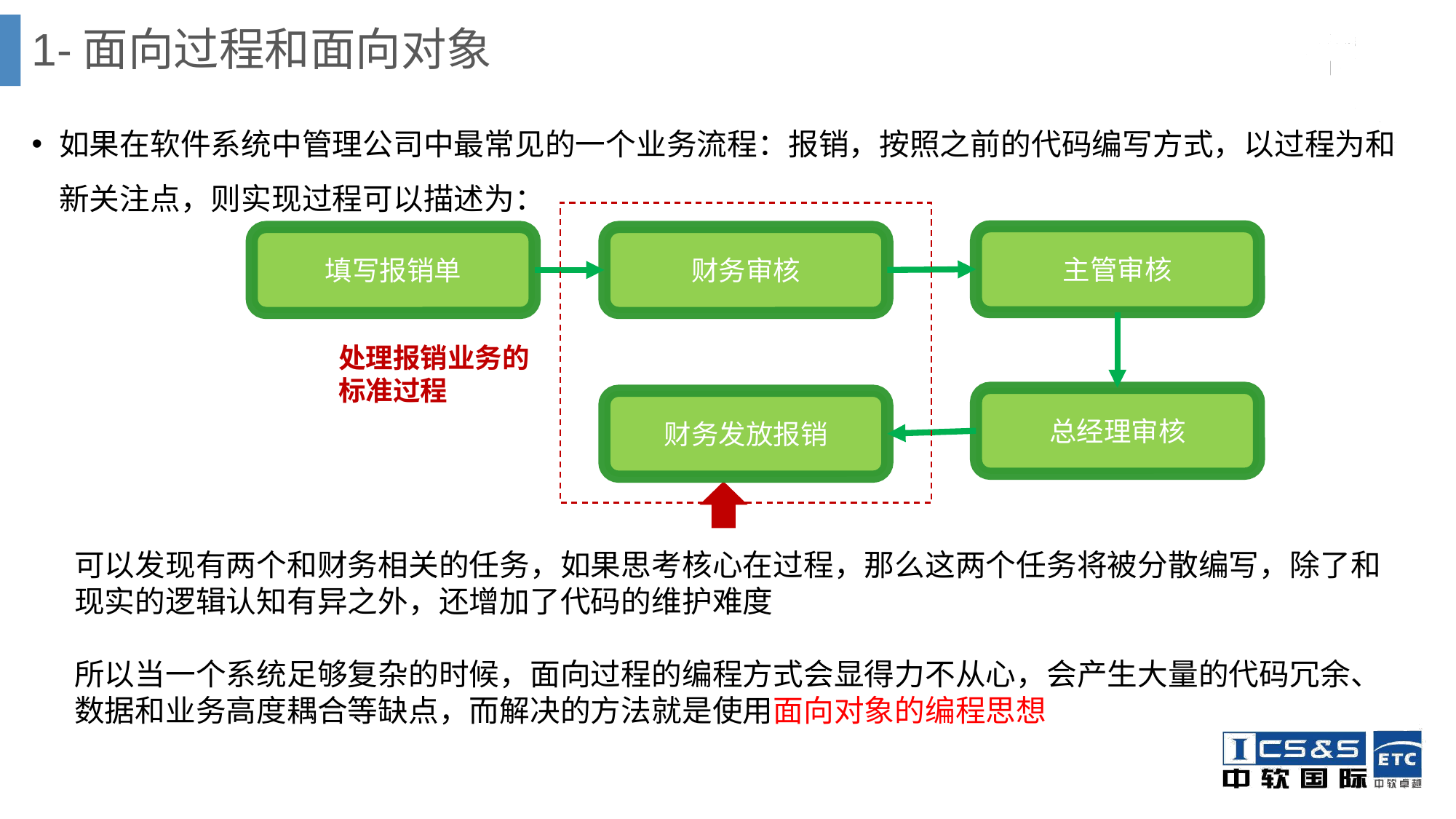

# 1-面向过程和面向对象
如果在软件系统中管理公司中最常见的一个业务流程：报销，按照之前的代码编写方式，以过程为和新关注点，则实现过程可以描述为：

主管审核
填写报销单
财务审核
处理报销业务的标准过程
总经理审核
财务发放报销

可以发现有两个和财务相关的任务，如果思考核心在过程，那么这两个任务将被分散编写，除了和现实的逻辑认知有异之外，还增加了代码的维护难度

所以当一个系统足够复杂的时候，面向过程的编程方式会显得力不从心，会产生大量的代码冗余、数据和业务高度耦合等缺点，而解决的方法就是使用面向对象的编程思想